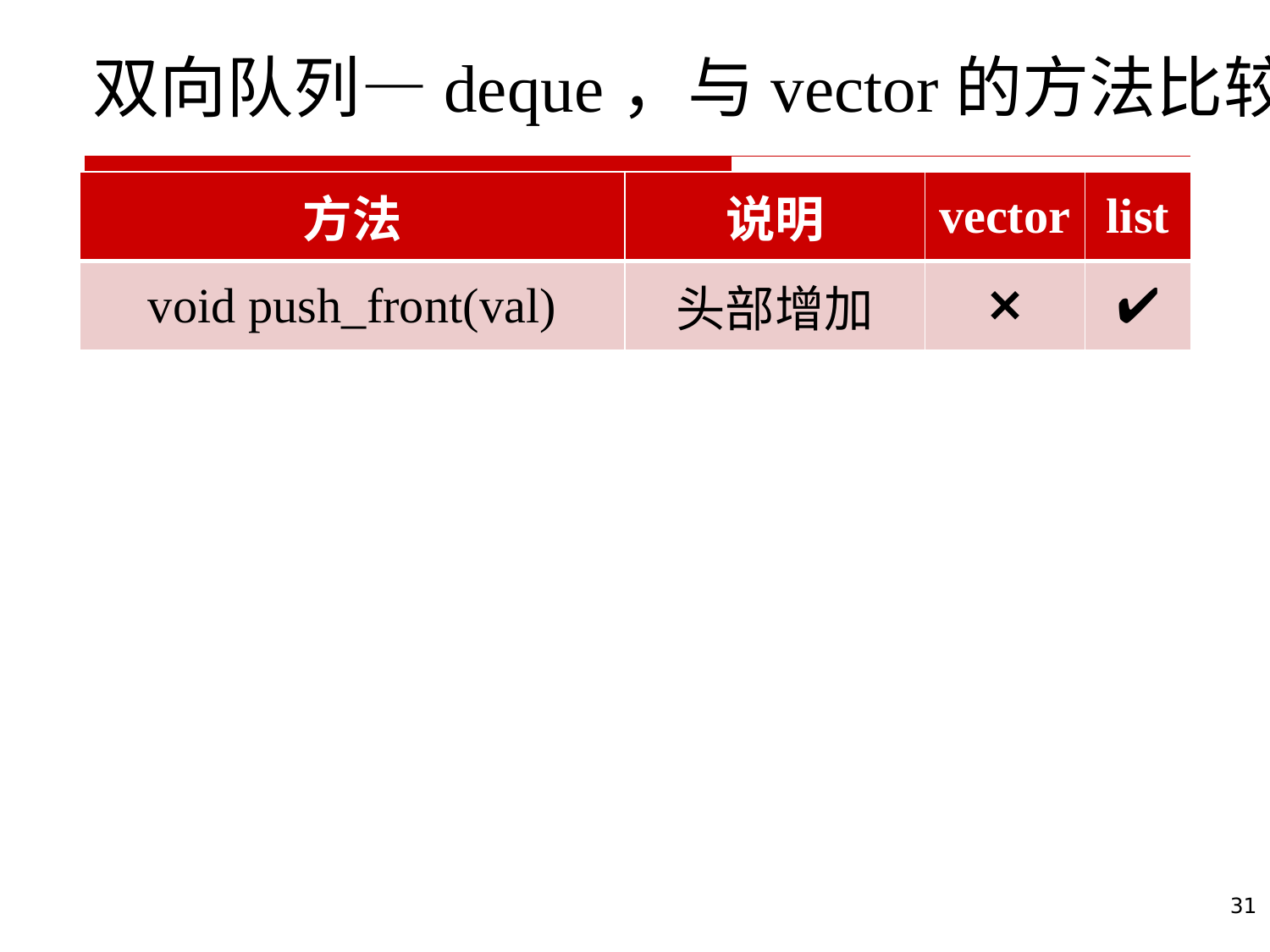

# 双向队列—deque，与vector的方法比较
| 方法 | 说明 | vector | list |
| --- | --- | --- | --- |
| void push\_front(val) | 头部增加 | ❌ | ✔ |

31